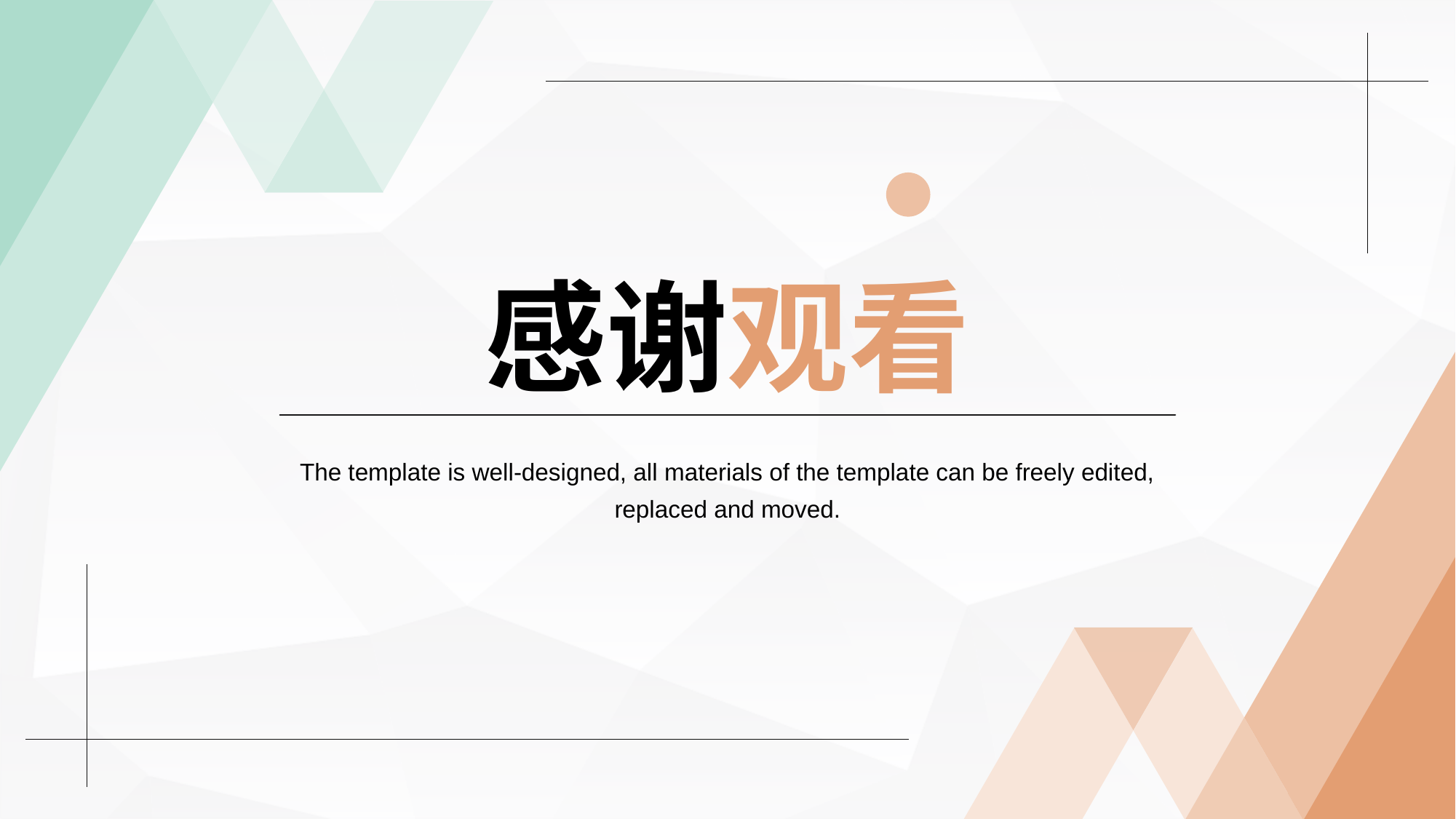

感谢观看

The template is well-designed, all materials of the template can be freely edited, replaced and moved.